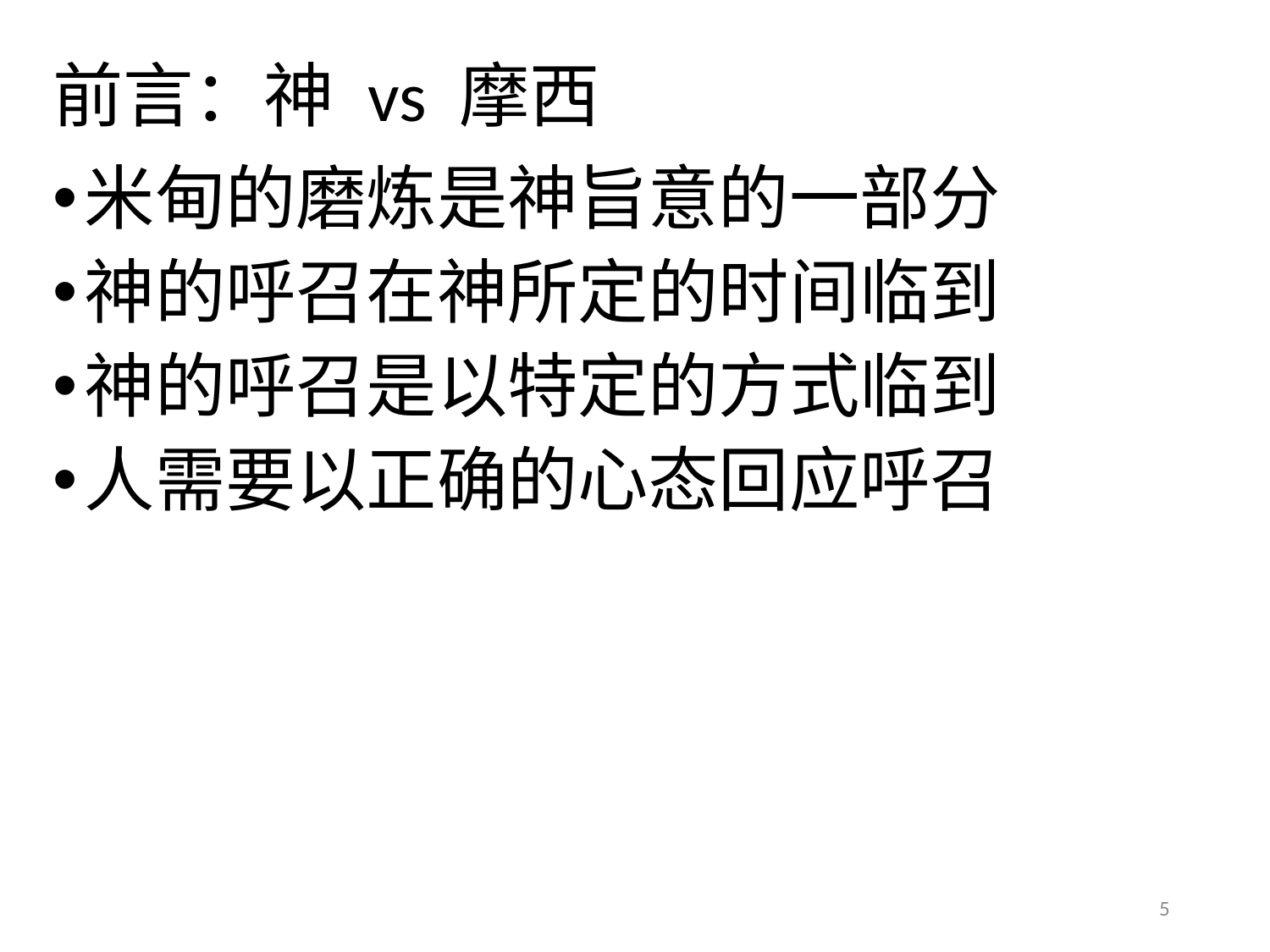

# 前言：神 vs 摩西
米甸的磨炼是神旨意的一部分
神的呼召在神所定的时间临到
神的呼召是以特定的方式临到
人需要以正确的心态回应呼召
神的呼召
人的回应
5